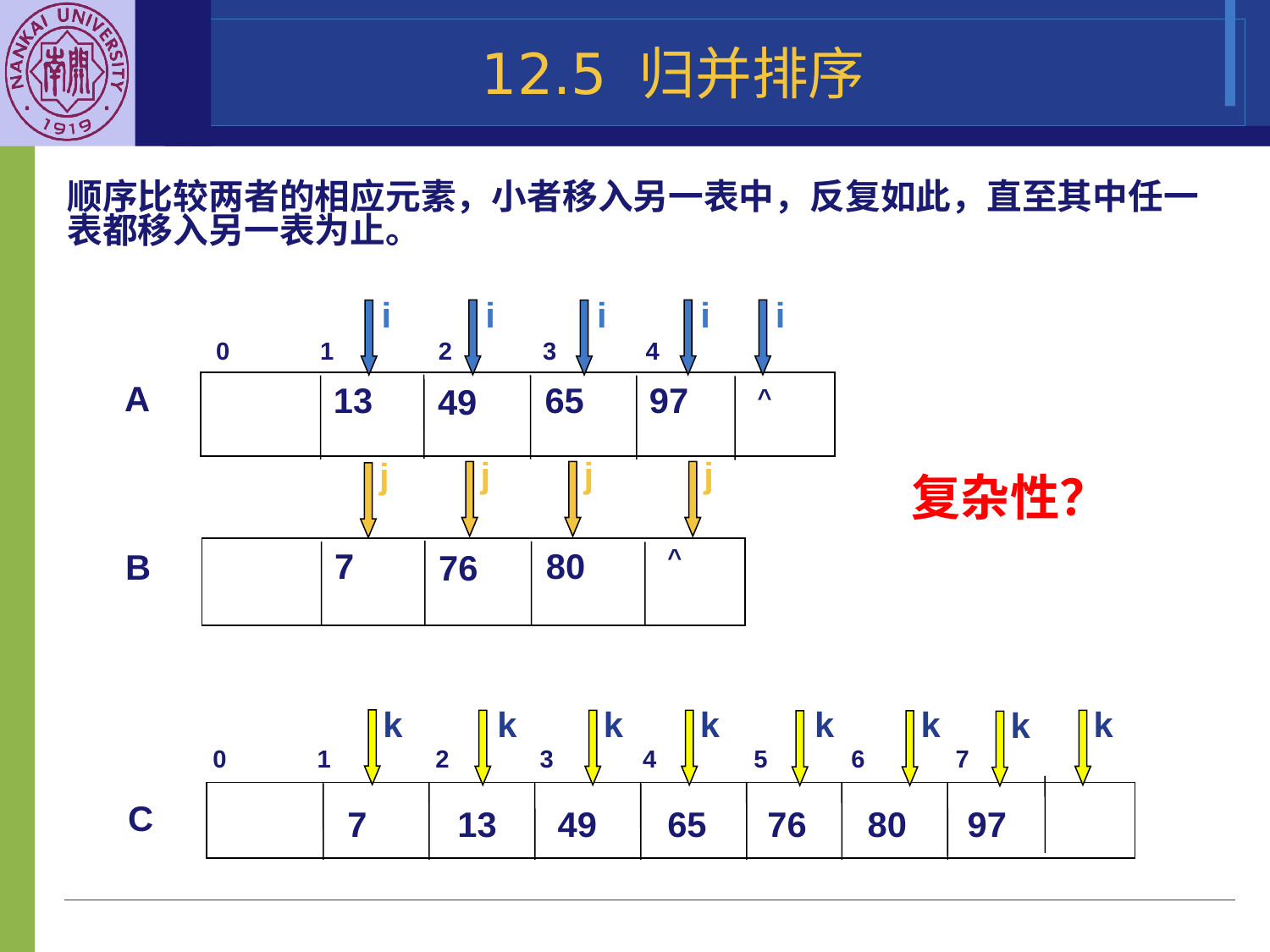

# 12.5 归并排序
顺序比较两者的相应元素，小者移入另一表中，反复如此，直至其中任一表都移入另一表为止。
i

i

i

i

i

0             1               2             3	       4
A
13
65
97

49

^
j

j

j

j

复杂性？
^
7
80
B

76

k

k

k

k

k

k

k

k

0             1               2             3	       4              5            6             7

C
7
13
49
65
76
80
97
46